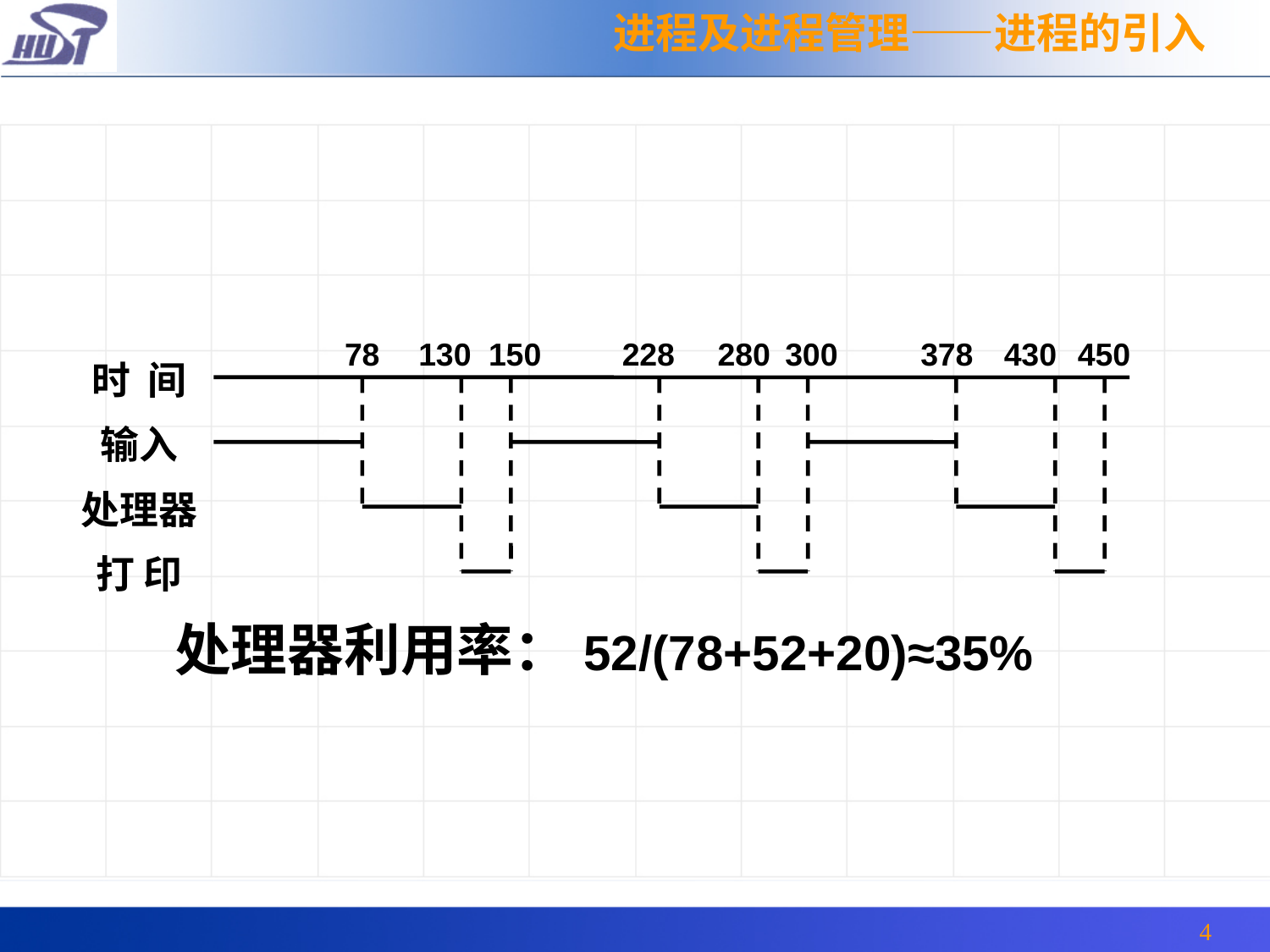

进程及进程管理——进程的引入
78
130
150
228
280
300
378
430
450
时  间

输入
处理器
打 印
处理器利用率：52/(78+52+20)≈35%
4